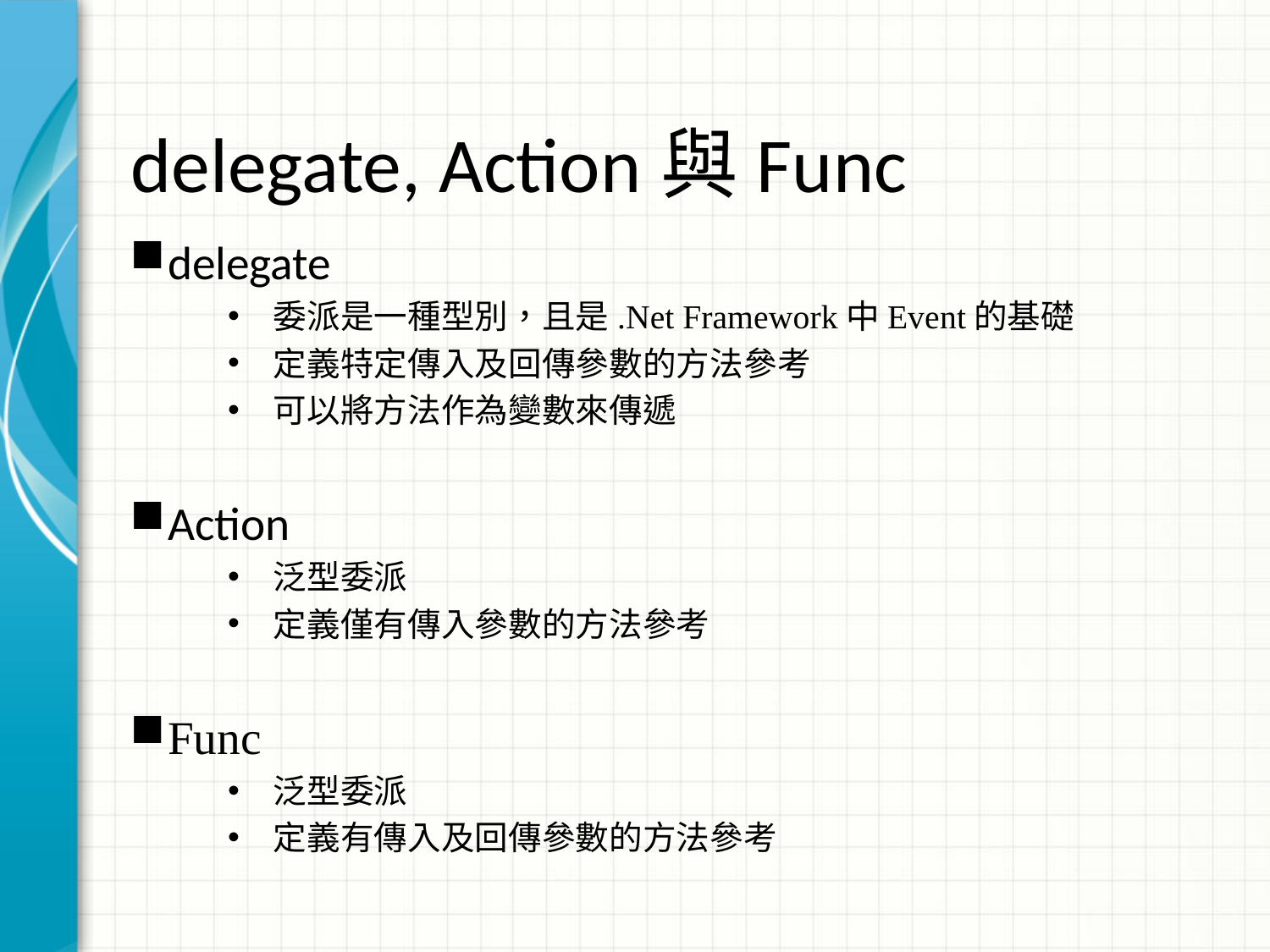

# delegate, Action與Func
delegate
委派是一種型別，且是.Net Framework中Event的基礎
定義特定傳入及回傳參數的方法參考
可以將方法作為變數來傳遞

Action
泛型委派
定義僅有傳入參數的方法參考

Func
泛型委派
定義有傳入及回傳參數的方法參考